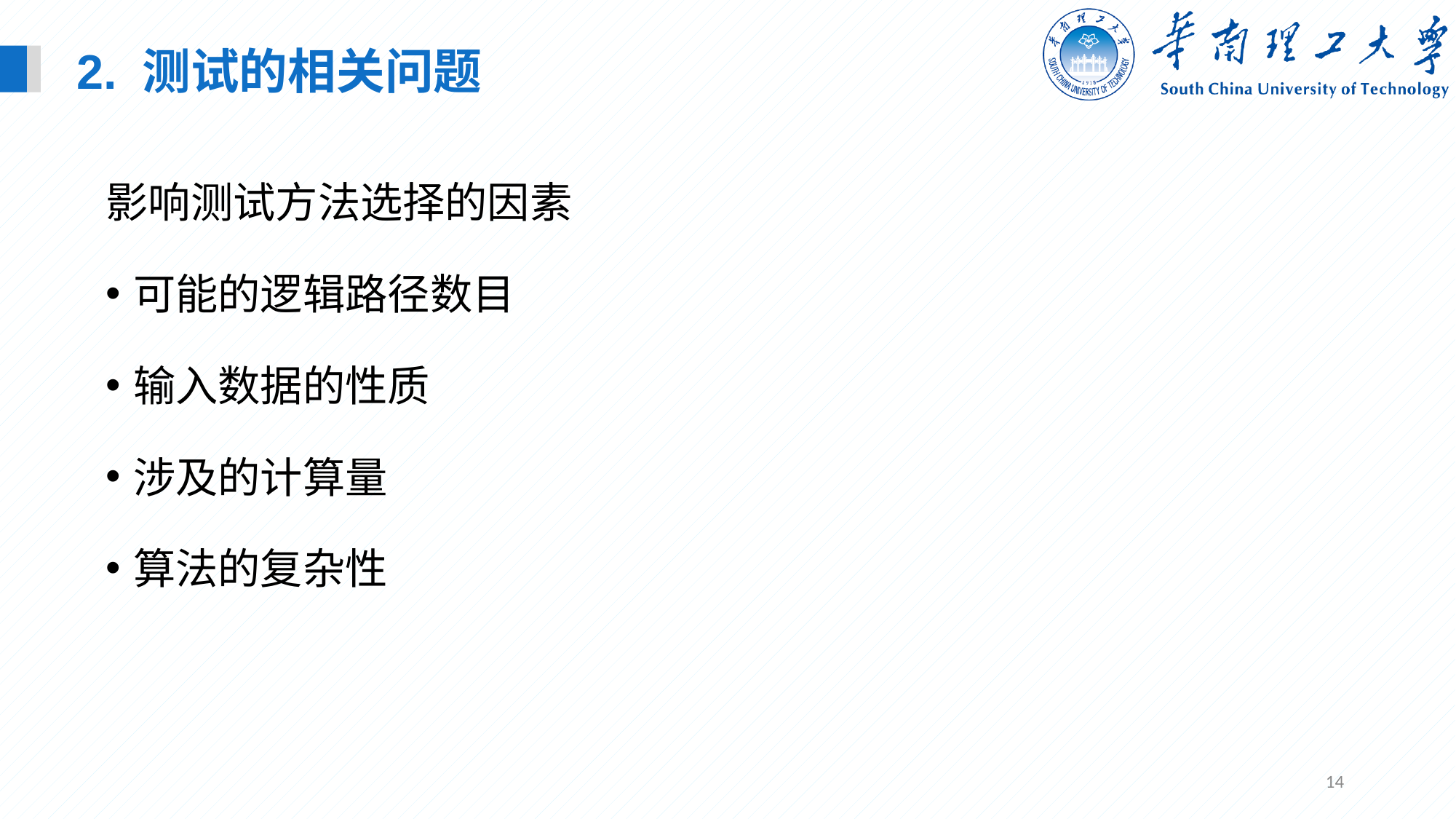

2. 测试的相关问题
影响测试方法选择的因素
可能的逻辑路径数目
输入数据的性质
涉及的计算量
算法的复杂性
14